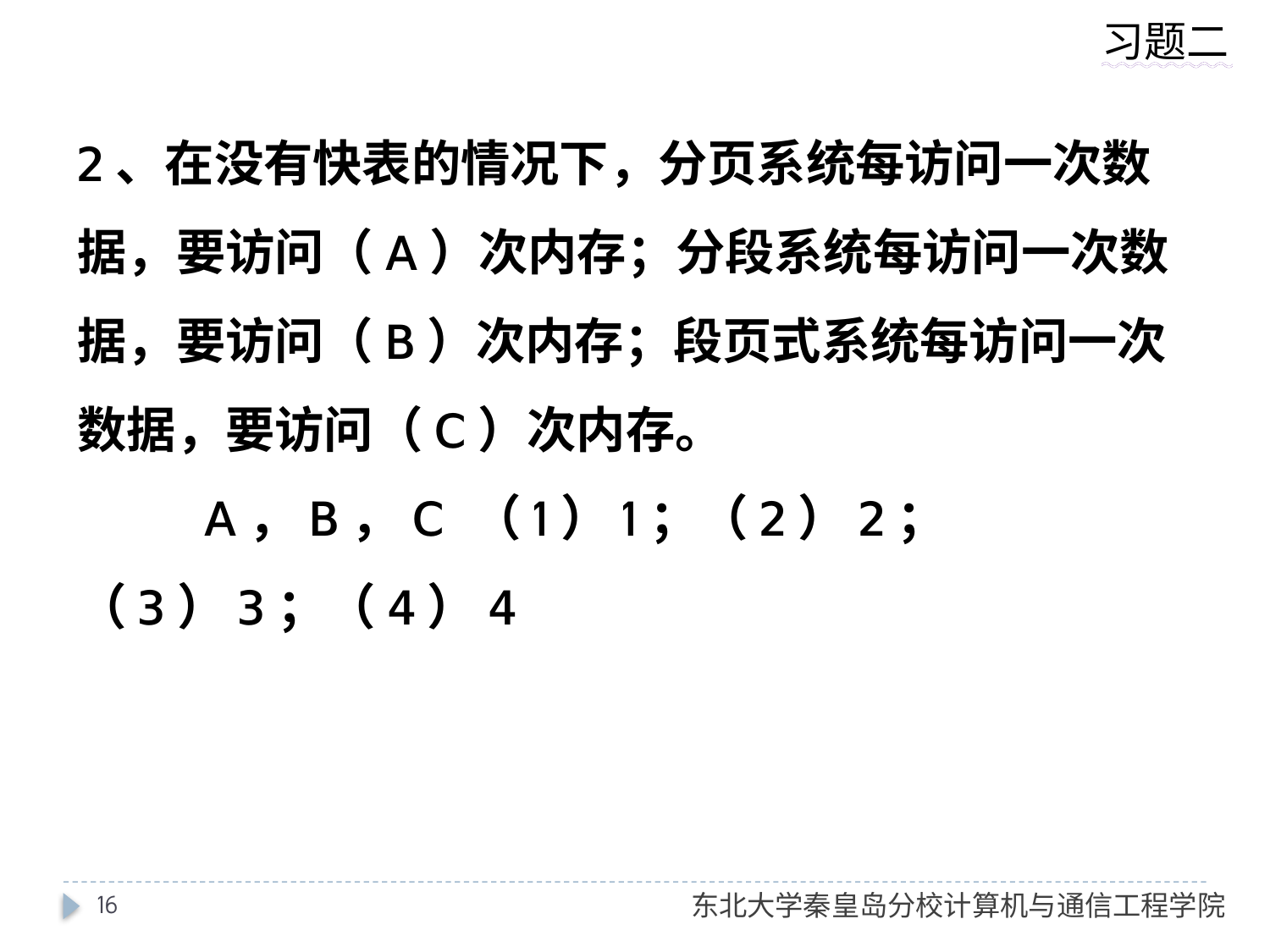

2、在没有快表的情况下，分页系统每访问一次数据，要访问（A）次内存；分段系统每访问一次数据，要访问（B）次内存；段页式系统每访问一次数据，要访问（C）次内存。
	A，B，C （1）1；（2）2；（3）3；（4）4

16